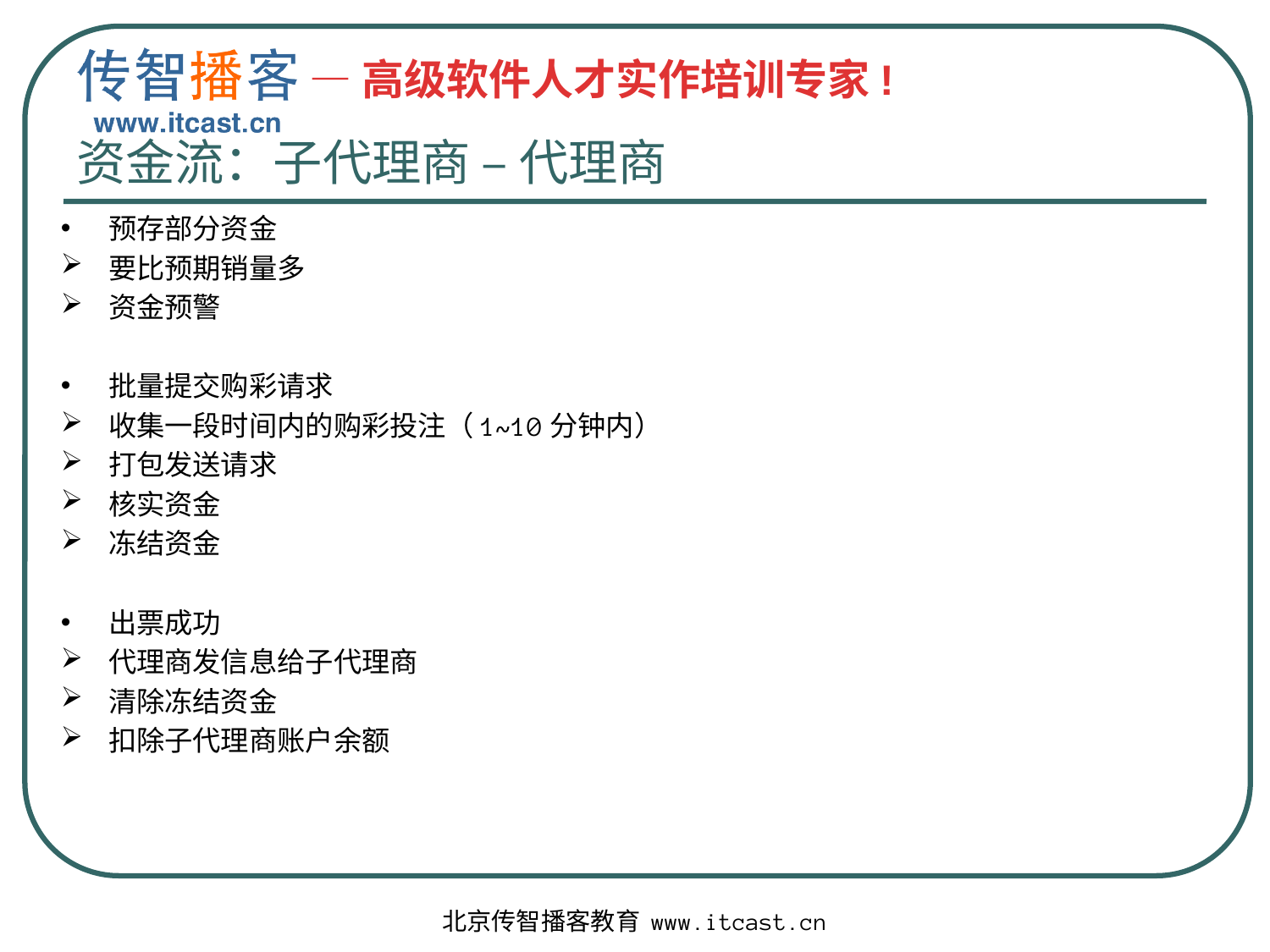

# 资金流：子代理商 – 代理商
预存部分资金
要比预期销量多
资金预警

批量提交购彩请求
收集一段时间内的购彩投注（1~10分钟内）
打包发送请求
核实资金
冻结资金

出票成功
代理商发信息给子代理商
清除冻结资金
扣除子代理商账户余额